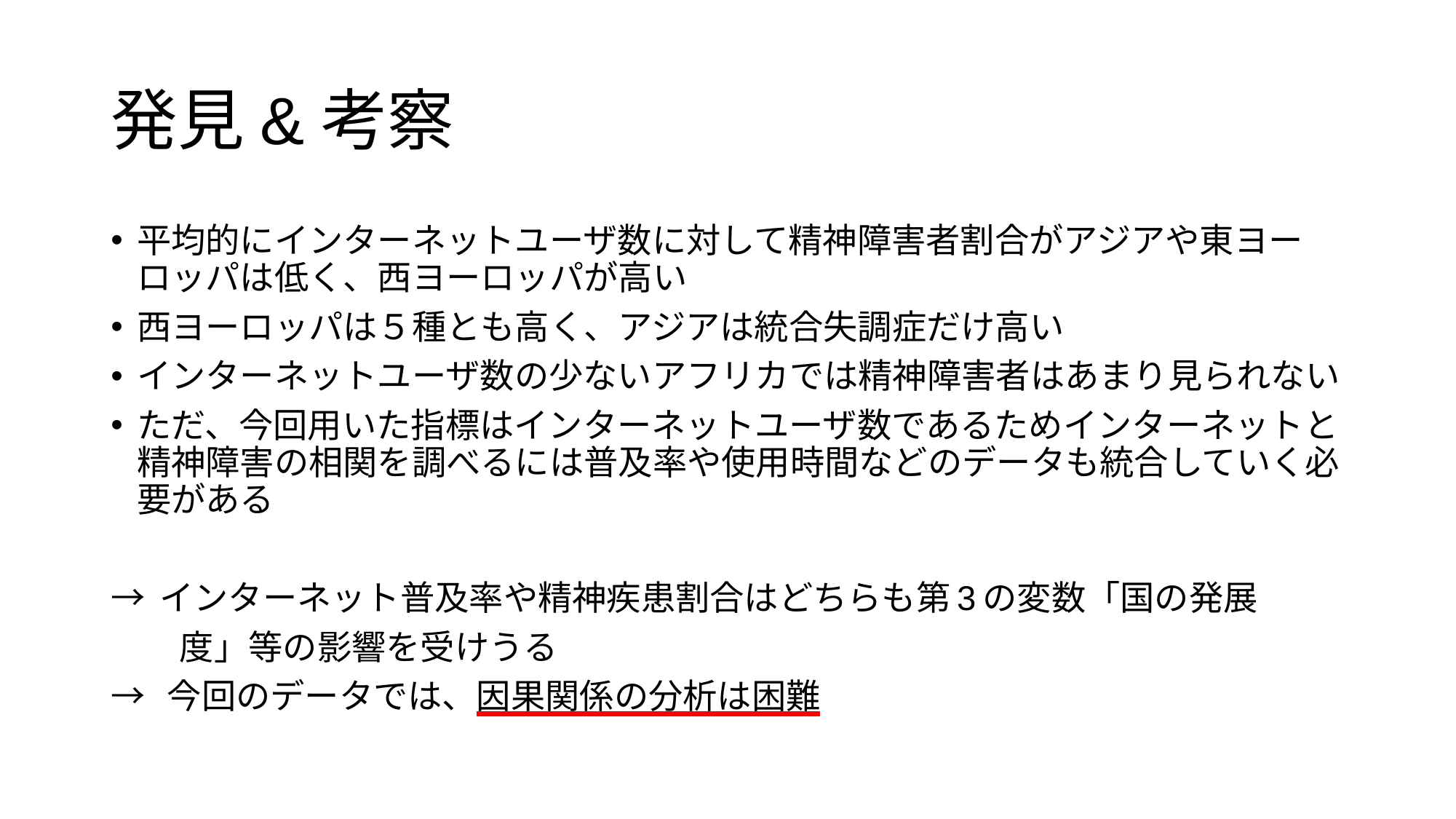

# 発見&考察
平均的にインターネットユーザ数に対して精神障害者割合がアジアや東ヨーロッパは低く、西ヨーロッパが高い
西ヨーロッパは５種とも高く、アジアは統合失調症だけ高い
インターネットユーザ数の少ないアフリカでは精神障害者はあまり見られない
ただ、今回用いた指標はインターネットユーザ数であるためインターネットと精神障害の相関を調べるには普及率や使用時間などのデータも統合していく必要がある

→ インターネット普及率や精神疾患割合はどちらも第3の変数「国の発展
　　度」等の影響を受けうる
→  今回のデータでは、因果関係の分析は困難